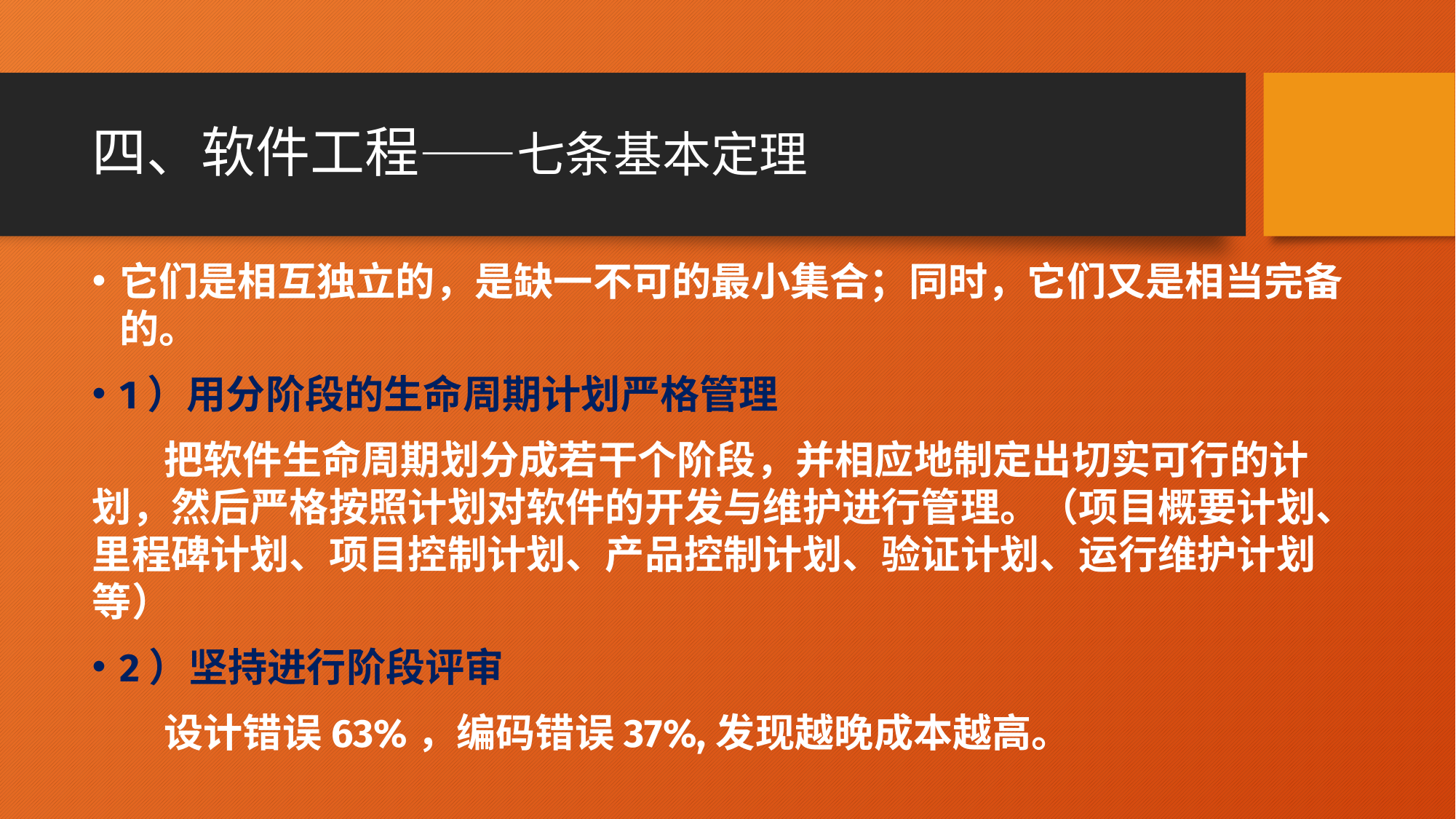

# 四、软件工程——七条基本定理
它们是相互独立的，是缺一不可的最小集合；同时，它们又是相当完备的。
1）用分阶段的生命周期计划严格管理
       把软件生命周期划分成若干个阶段，并相应地制定出切实可行的计划，然后严格按照计划对软件的开发与维护进行管理。（项目概要计划、里程碑计划、项目控制计划、产品控制计划、验证计划、运行维护计划等）
2）坚持进行阶段评审
       设计错误63%，编码错误37%,发现越晚成本越高。